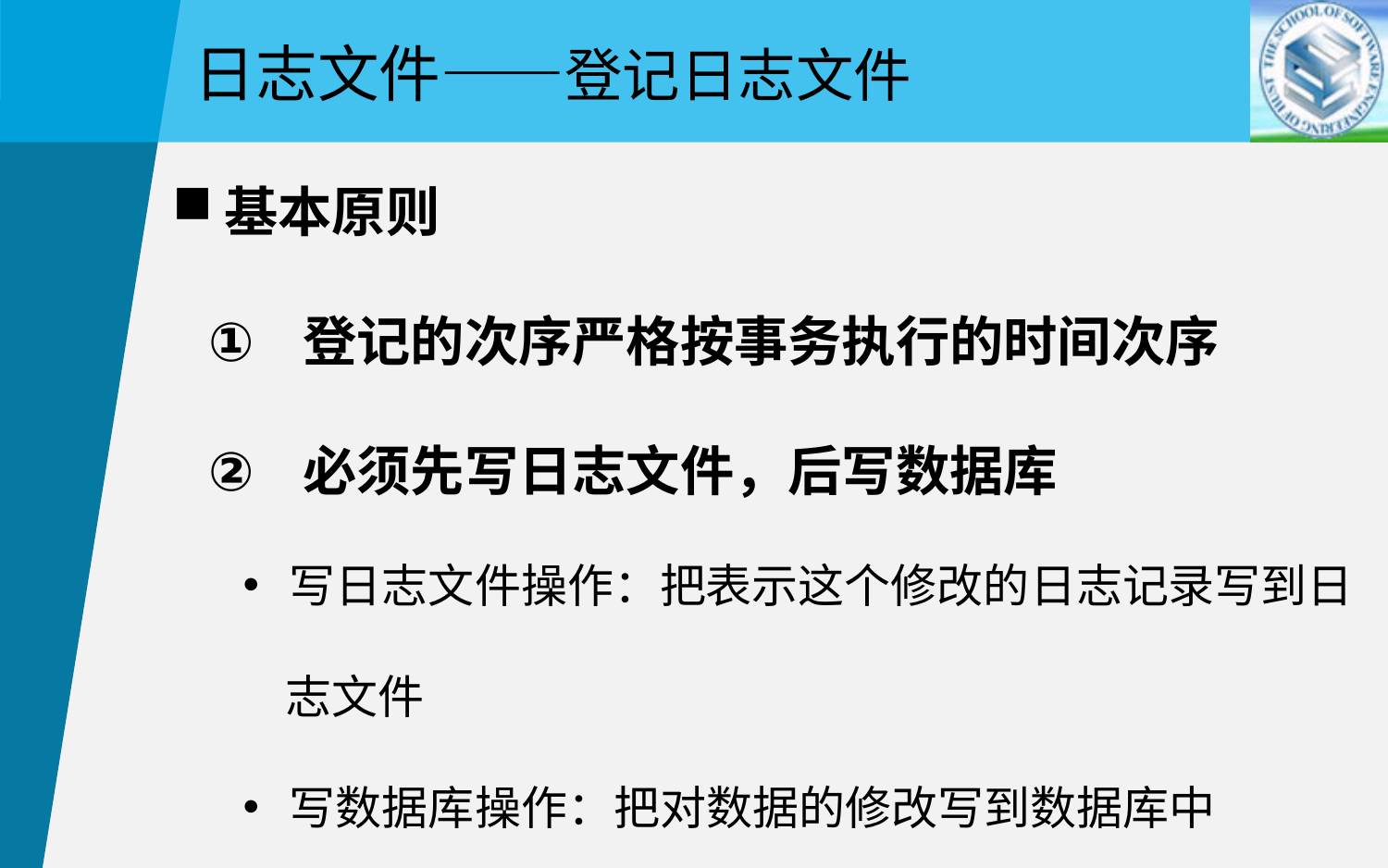

日志文件——登记日志文件
基本原则
 登记的次序严格按事务执行的时间次序
 必须先写日志文件，后写数据库
 写日志文件操作：把表示这个修改的日志记录写到日
   志文件
 写数据库操作：把对数据的修改写到数据库中